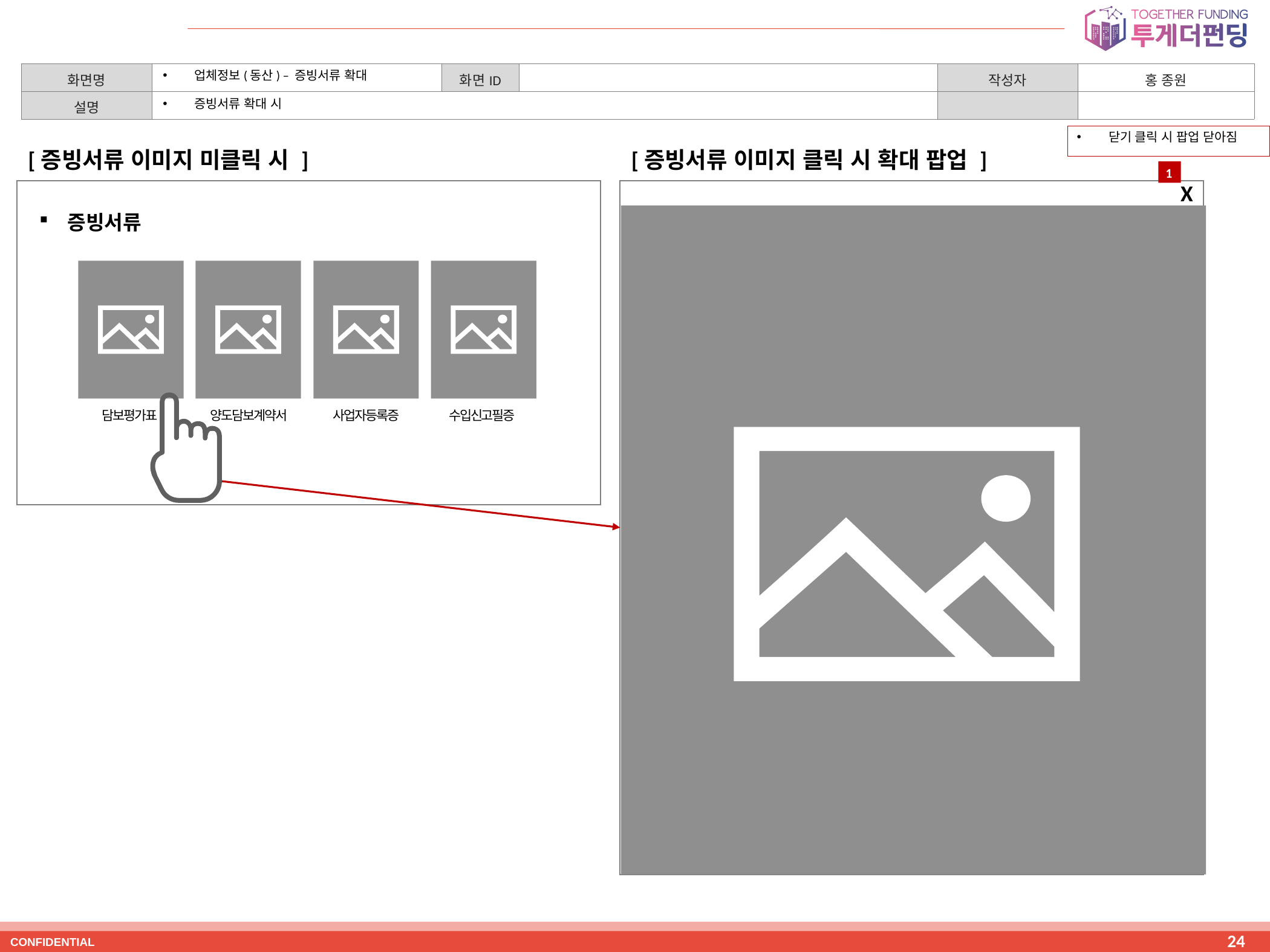

업체정보(동산) – 증빙서류 확대
증빙서류 확대 시
닫기 클릭 시 팝업 닫아짐
[증빙서류 이미지 미클릭 시 ]
[증빙서류 이미지 클릭 시 확대 팝업 ]
1

X

증빙서류

담보평가표
양도담보계약서
사업자등록증
수입신고필증
24